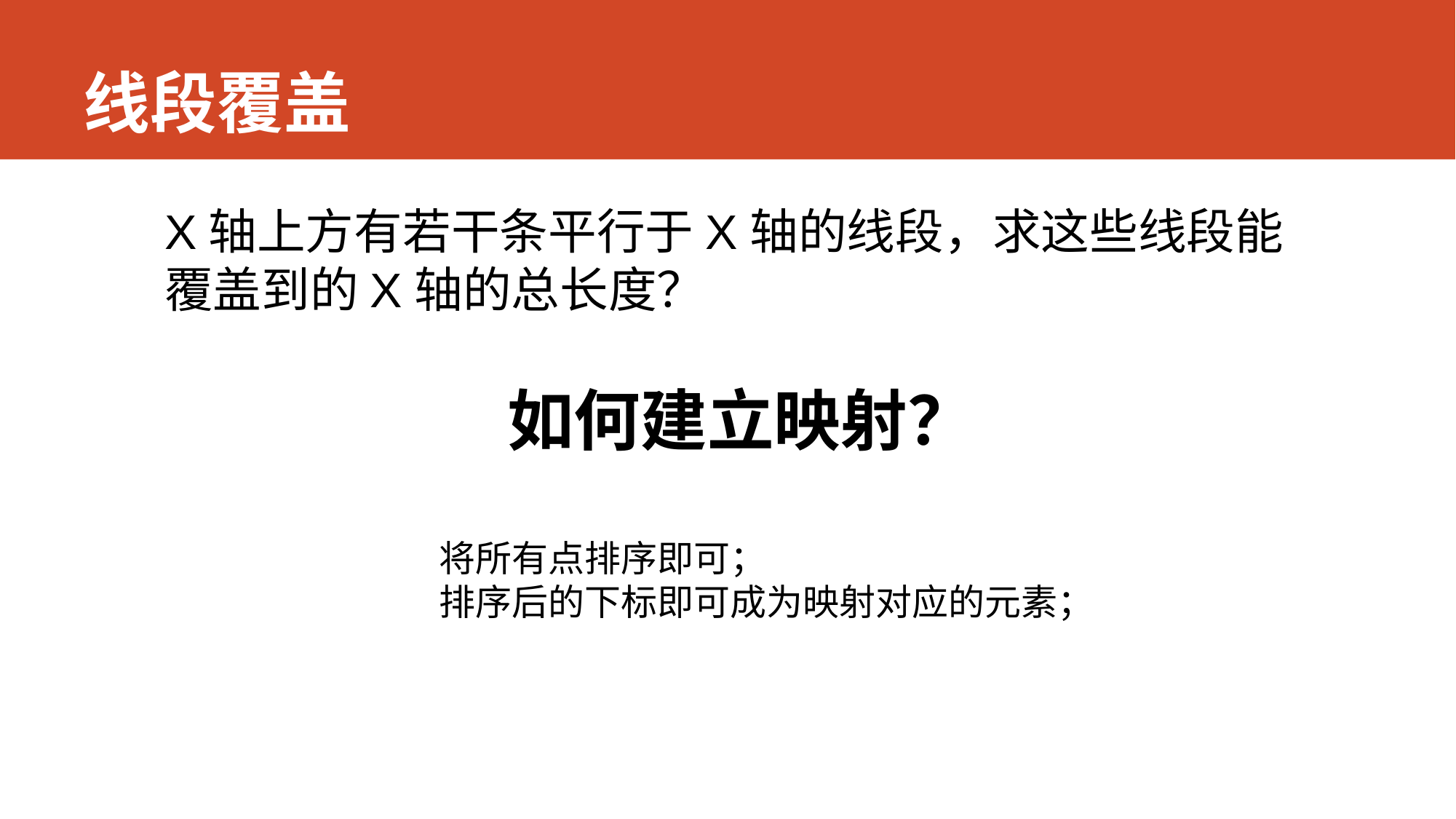

# 线段覆盖
X轴上方有若干条平行于X轴的线段，求这些线段能覆盖到的X轴的总长度？
如何建立映射？
将所有点排序即可；
排序后的下标即可成为映射对应的元素；